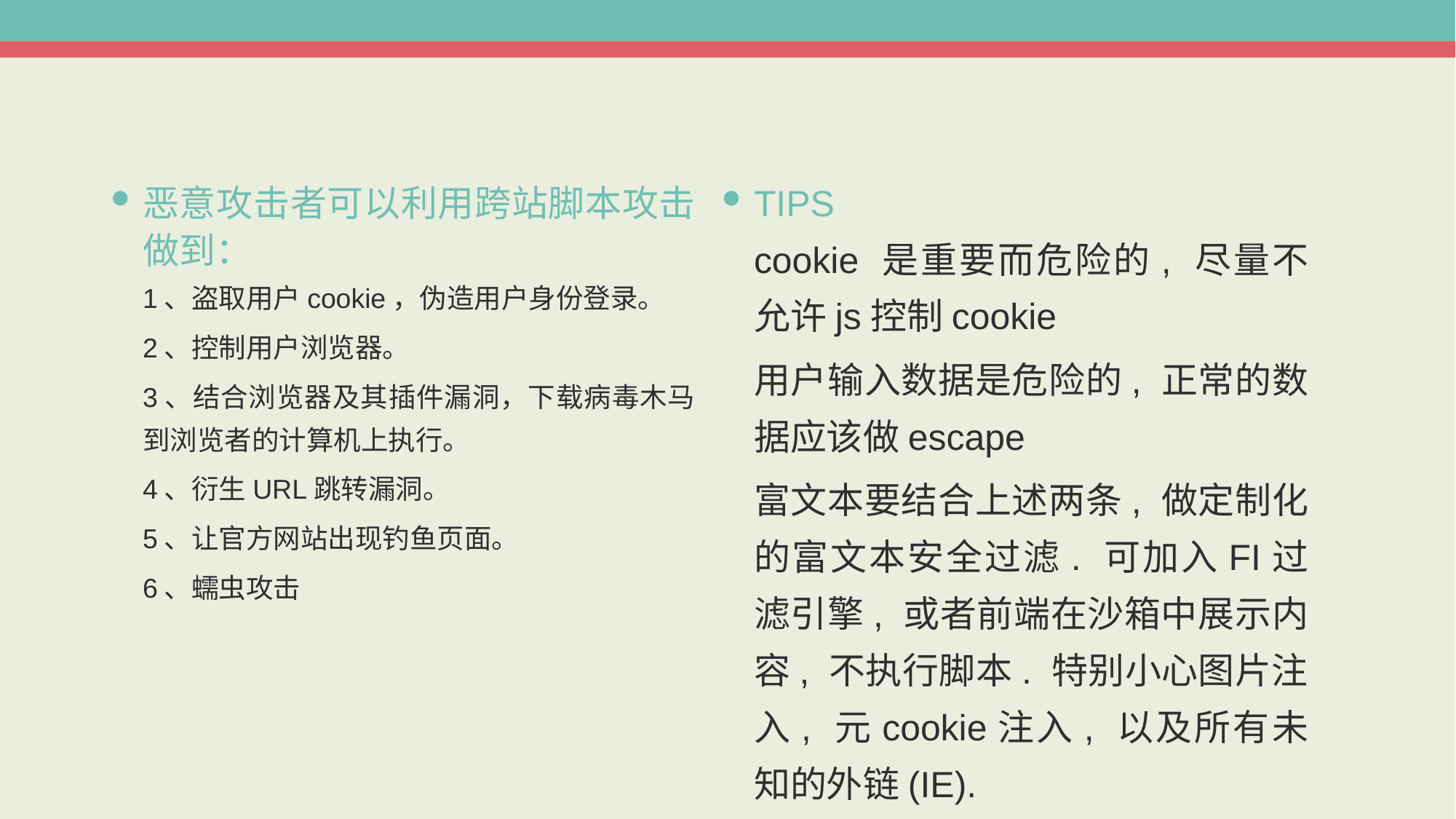

#
恶意攻击者可以利用跨站脚本攻击做到：
1、盗取用户cookie，伪造用户身份登录。
2、控制用户浏览器。
3、结合浏览器及其插件漏洞，下载病毒木马到浏览者的计算机上执行。
4、衍生URL跳转漏洞。
5、让官方网站出现钓鱼页面。
6、蠕虫攻击

TIPS
cookie 是重要而危险的, 尽量不允许js控制cookie
用户输入数据是危险的, 正常的数据应该做escape
富文本要结合上述两条, 做定制化的富文本安全过滤. 可加入FI过滤引擎, 或者前端在沙箱中展示内容, 不执行脚本. 特别小心图片注入, 元cookie注入, 以及所有未知的外链(IE).